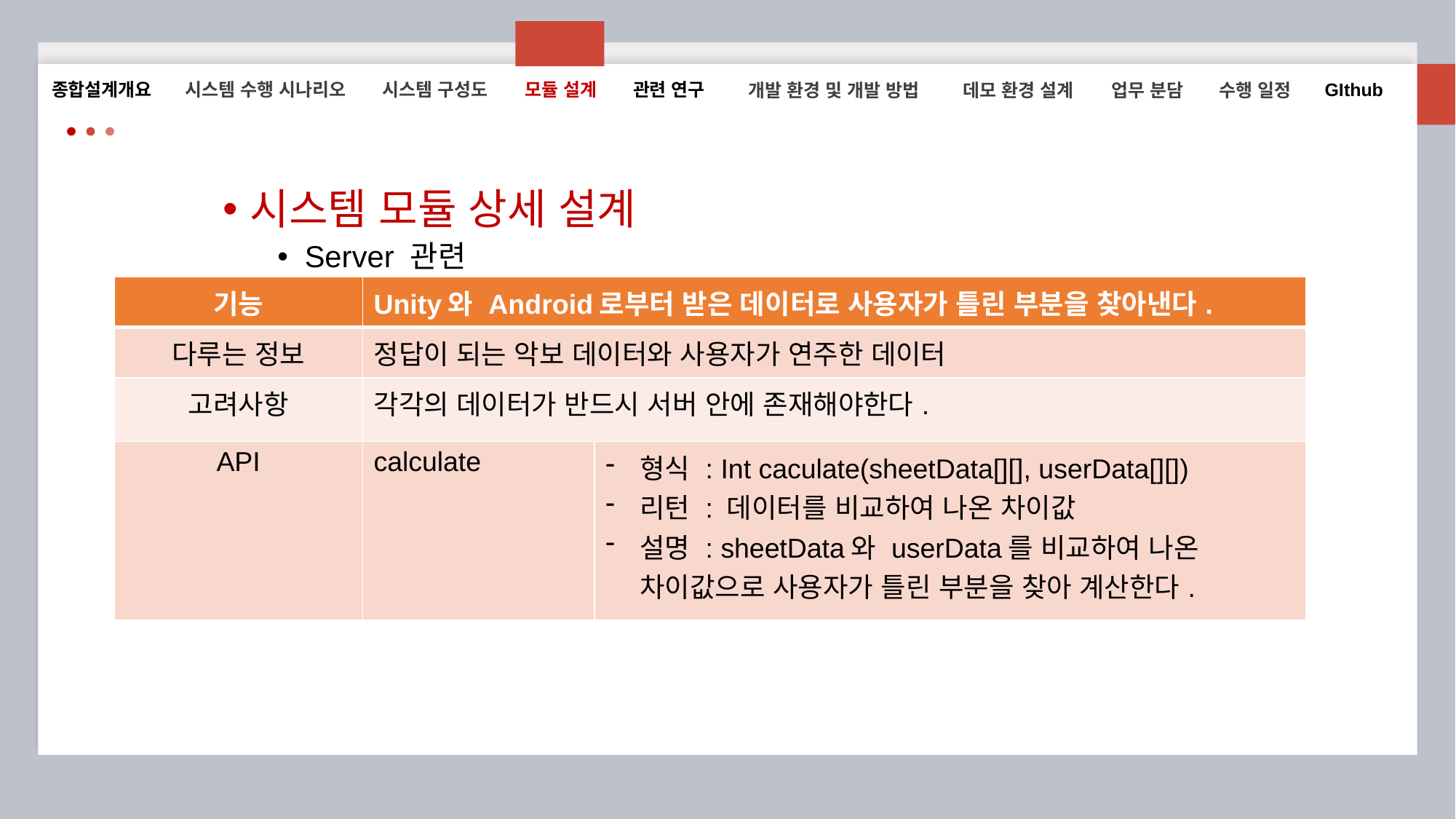

시스템 수행 시나리오
시스템 구성도
모듈 설계
관련 연구
GIthub
종합설계개요
개발 환경 및 개발 방법
데모 환경 설계
업무 분담
수행 일정

시스템 모듈 상세 설계
Server 관련

| 기능 | Unity와 Android로부터 받은 데이터로 사용자가 틀린 부분을 찾아낸다. |  |
| --- | --- | --- |
| 다루는 정보 | 정답이 되는 악보 데이터와 사용자가 연주한 데이터 |  |
| 고려사항 | 각각의 데이터가 반드시 서버 안에 존재해야한다. |  |
| API | calculate | 형식 : Int caculate(sheetData[][], userData[][]) 리턴 : 데이터를 비교하여 나온 차이값 설명 : sheetData와 userData를 비교하여 나온 차이값으로 사용자가 틀린 부분을 찾아 계산한다. |